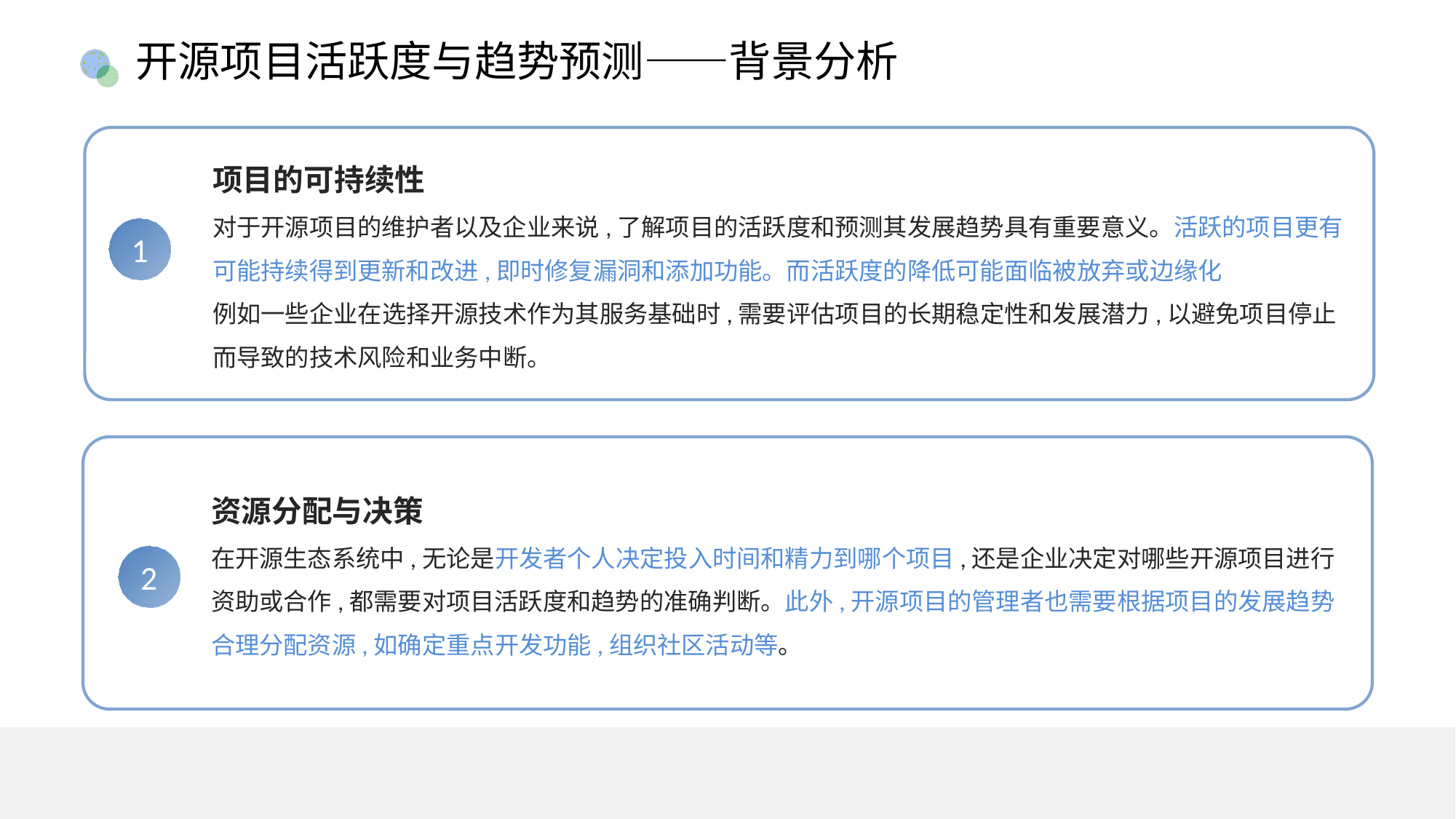

# 开源项目活跃度与趋势预测——背景分析
项目的可持续性
对于开源项目的维护者以及企业来说,了解项目的活跃度和预测其发展趋势具有重要意义。活跃的项目更有可能持续得到更新和改进,即时修复漏洞和添加功能。而活跃度的降低可能面临被放弃或边缘化
例如一些企业在选择开源技术作为其服务基础时,需要评估项目的长期稳定性和发展潜力,以避免项目停止而导致的技术风险和业务中断。
1
资源分配与决策
在开源生态系统中,无论是开发者个人决定投入时间和精力到哪个项目,还是企业决定对哪些开源项目进行资助或合作,都需要对项目活跃度和趋势的准确判断。此外,开源项目的管理者也需要根据项目的发展趋势合理分配资源,如确定重点开发功能,组织社区活动等。
2